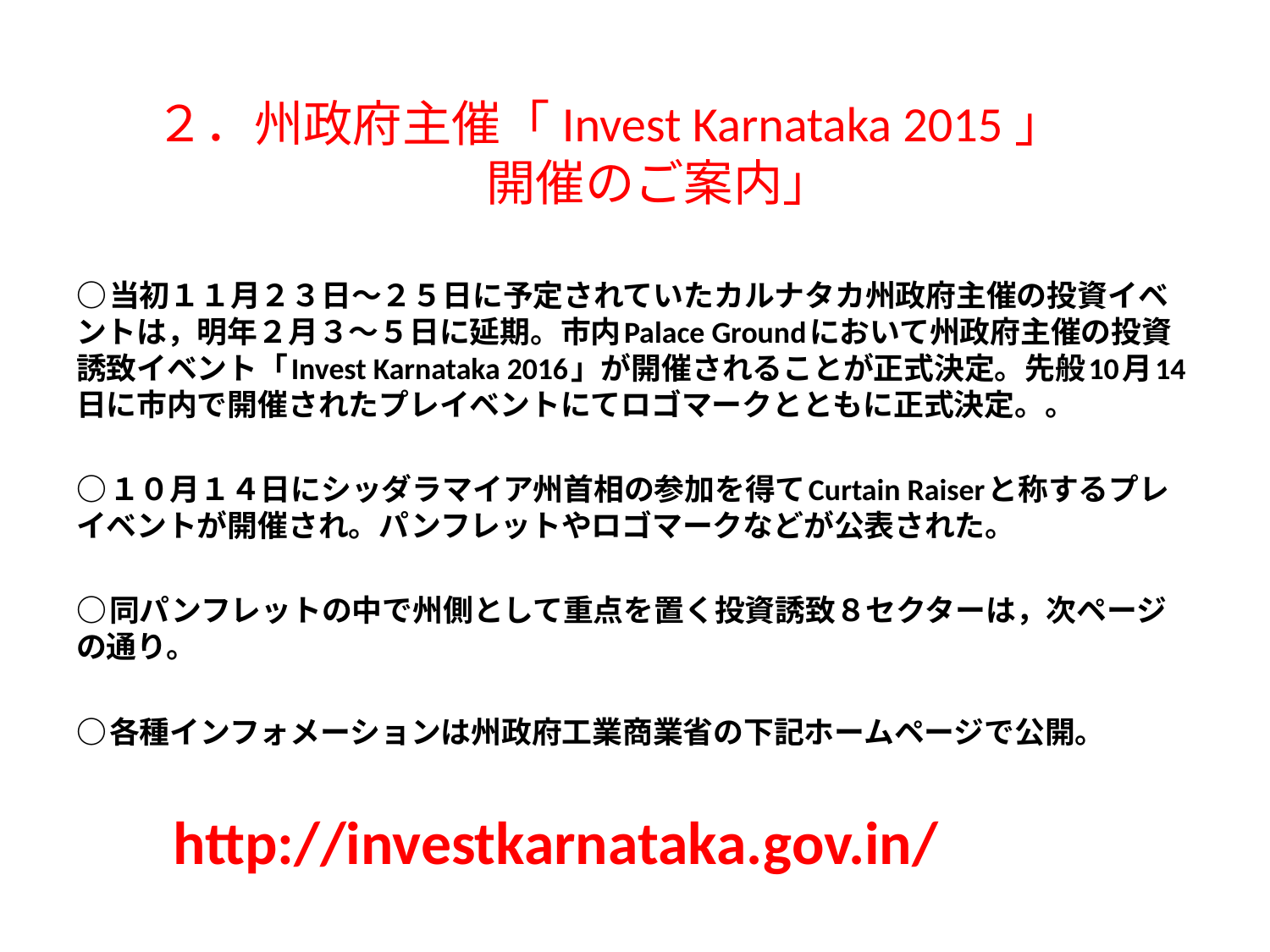

２．州政府主催「Invest Karnataka 2015」
　　開催のご案内」

○当初１１月２３日～２５日に予定されていたカルナタカ州政府主催の投資イベントは，明年２月３～５日に延期。市内Palace Groundにおいて州政府主催の投資誘致イベント「Invest Karnataka 2016」が開催されることが正式決定。先般10月14日に市内で開催されたプレイベントにてロゴマークとともに正式決定。。

○１０月１４日にシッダラマイア州首相の参加を得てCurtain Raiserと称するプレイベントが開催され。パンフレットやロゴマークなどが公表された。

○同パンフレットの中で州側として重点を置く投資誘致８セクターは，次ページの通り。

○各種インフォメーションは州政府工業商業省の下記ホームページで公開。

　　http://investkarnataka.gov.in/